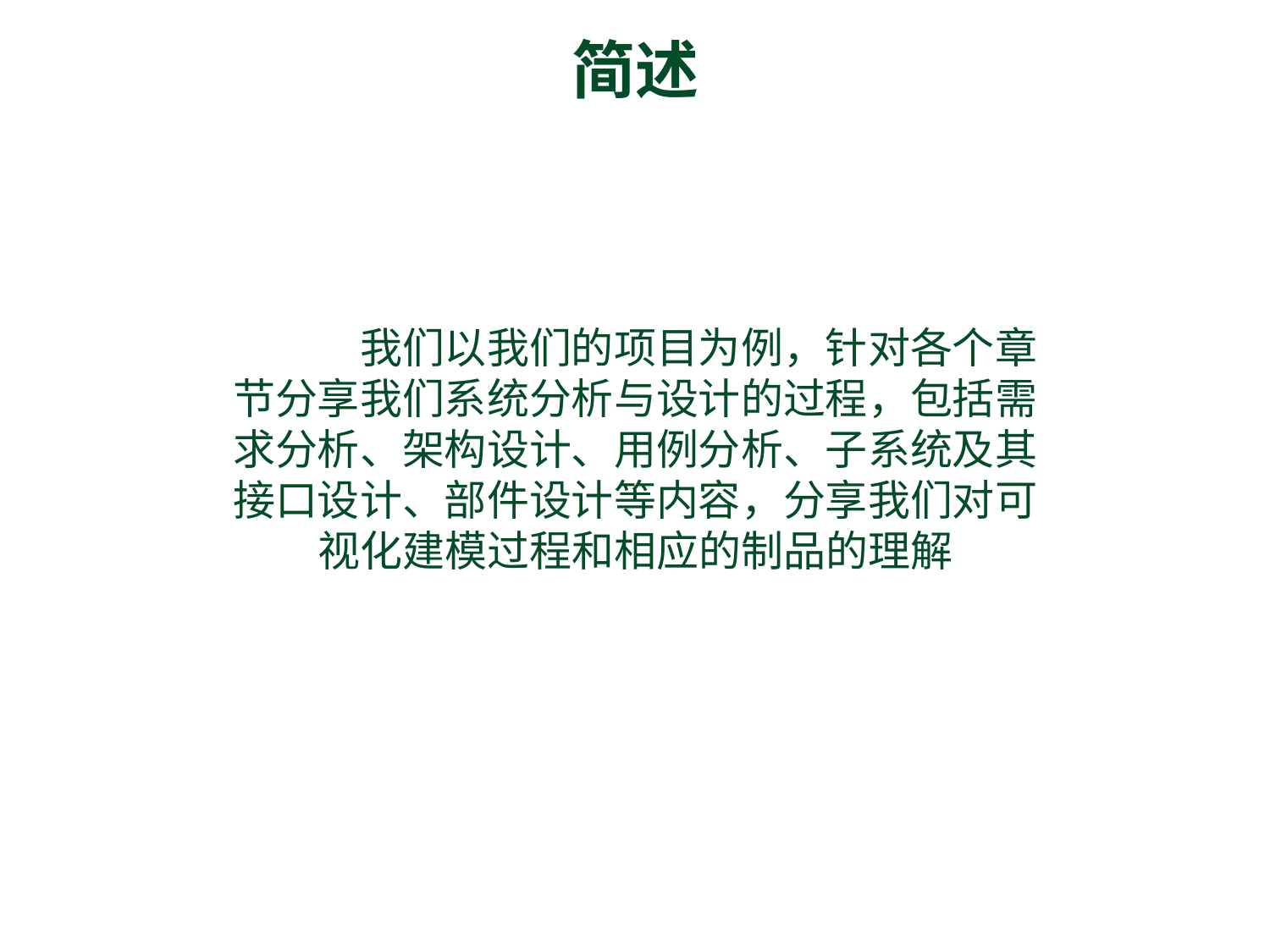

简述
	我们以我们的项目为例，针对各个章节分享我们系统分析与设计的过程，包括需求分析、架构设计、用例分析、子系统及其接口设计、部件设计等内容，分享我们对可视化建模过程和相应的制品的理解